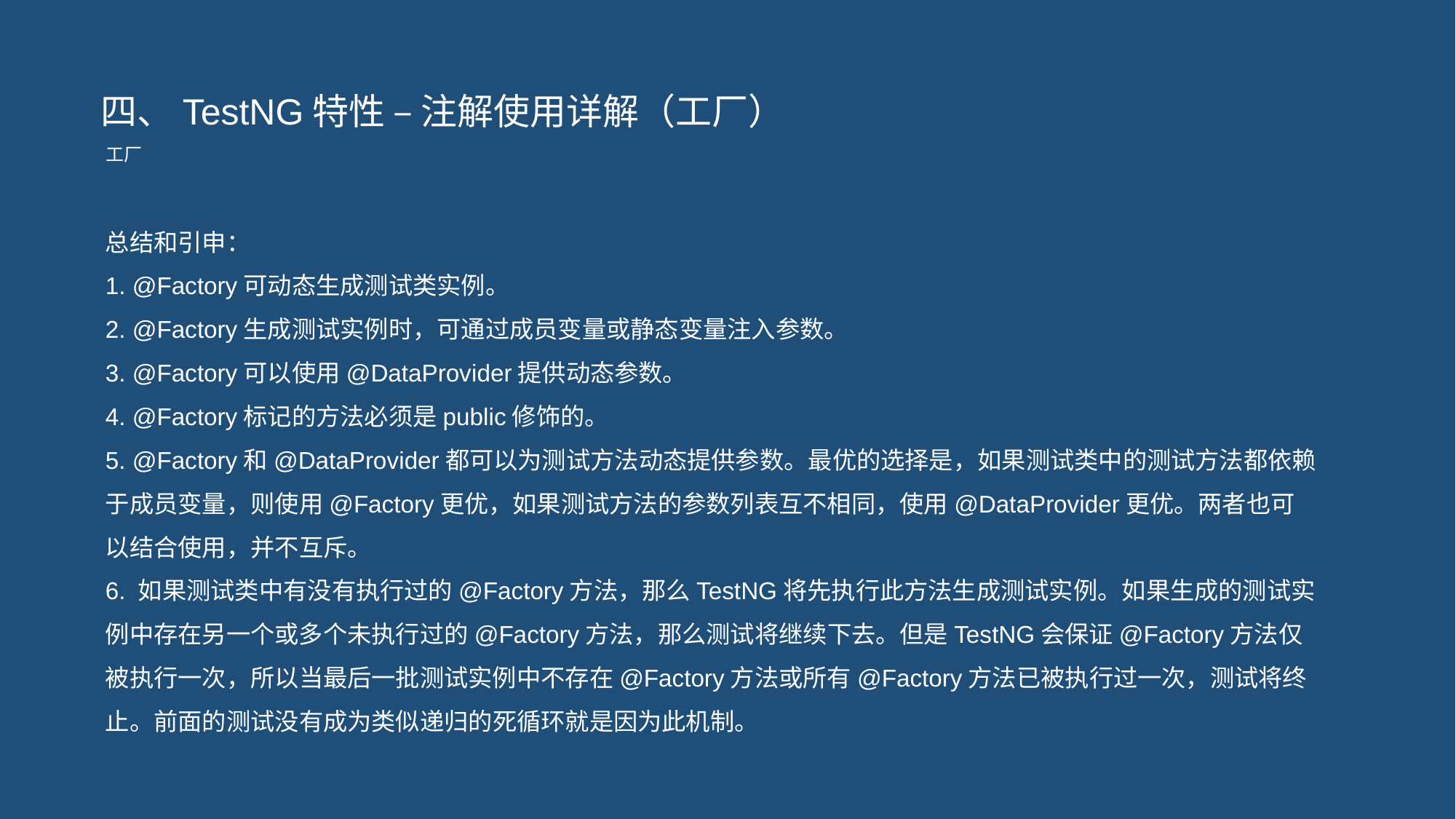

四、TestNG特性 – 注解使用详解（工厂）
工厂
总结和引申：
1. @Factory可动态生成测试类实例。
2. @Factory生成测试实例时，可通过成员变量或静态变量注入参数。
3. @Factory可以使用@DataProvider提供动态参数。
4. @Factory标记的方法必须是public修饰的。
5. @Factory和@DataProvider都可以为测试方法动态提供参数。最优的选择是，如果测试类中的测试方法都依赖于成员变量，则使用@Factory更优，如果测试方法的参数列表互不相同，使用@DataProvider更优。两者也可以结合使用，并不互斥。
6. 如果测试类中有没有执行过的@Factory方法，那么TestNG将先执行此方法生成测试实例。如果生成的测试实例中存在另一个或多个未执行过的@Factory方法，那么测试将继续下去。但是TestNG会保证@Factory方法仅被执行一次，所以当最后一批测试实例中不存在@Factory方法或所有@Factory方法已被执行过一次，测试将终止。前面的测试没有成为类似递归的死循环就是因为此机制。